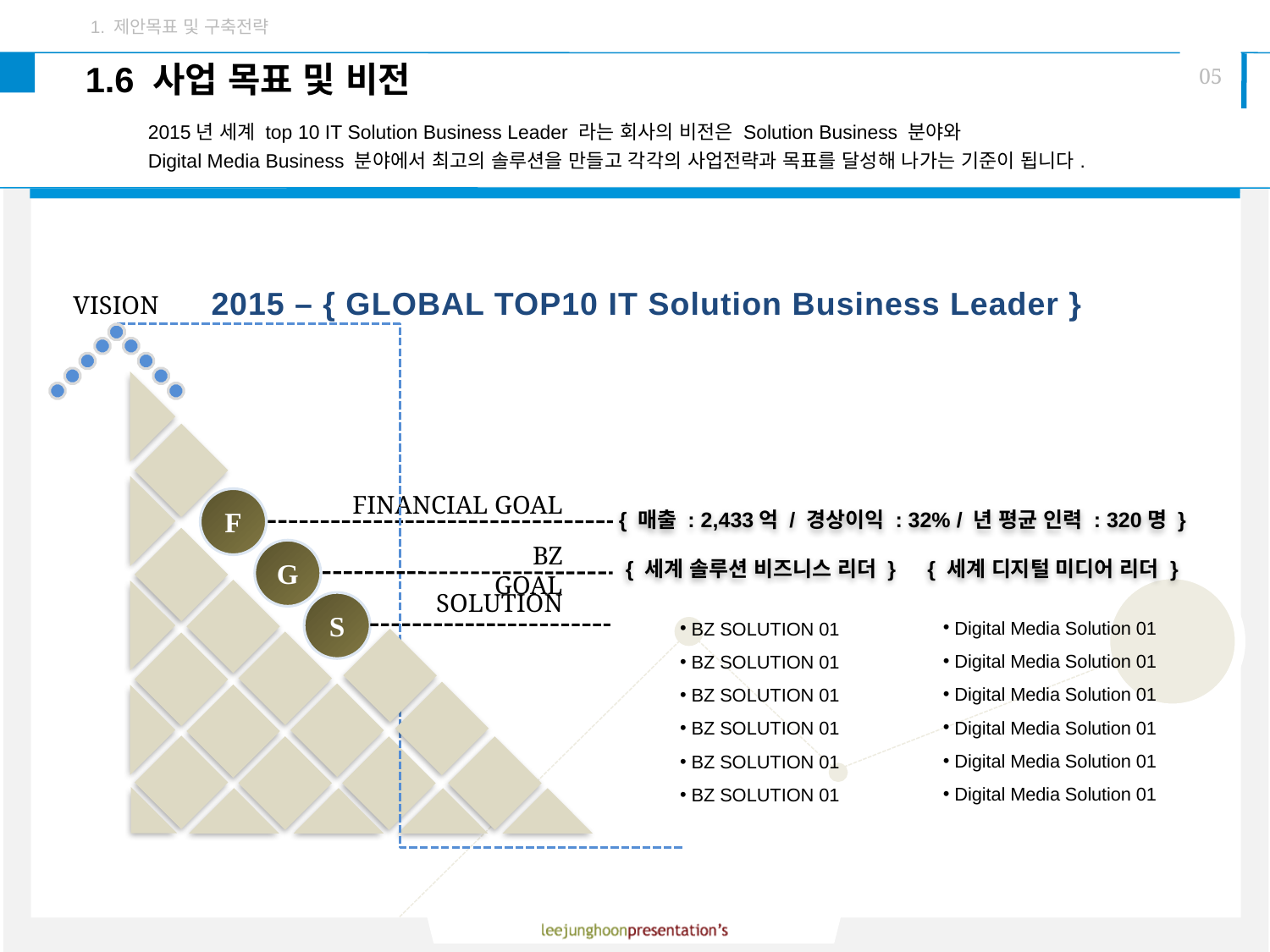

2015 – { GLOBAL TOP10 IT Solution Business Leader }
VISION

FINANCIAL GOAL
F
{ 매출 : 2,433억 / 경상이익 : 32% / 년 평균 인력 : 320명 }

BZ GOAL
{ 세계 솔루션 비즈니스 리더 }
{ 세계 디지털 미디어 리더 }
G

SOLUTION
S

 Digital Media Solution 01
 Digital Media Solution 01
 Digital Media Solution 01
 Digital Media Solution 01
 Digital Media Solution 01
 Digital Media Solution 01
 BZ SOLUTION 01
 BZ SOLUTION 01
 BZ SOLUTION 01
 BZ SOLUTION 01
 BZ SOLUTION 01
 BZ SOLUTION 01